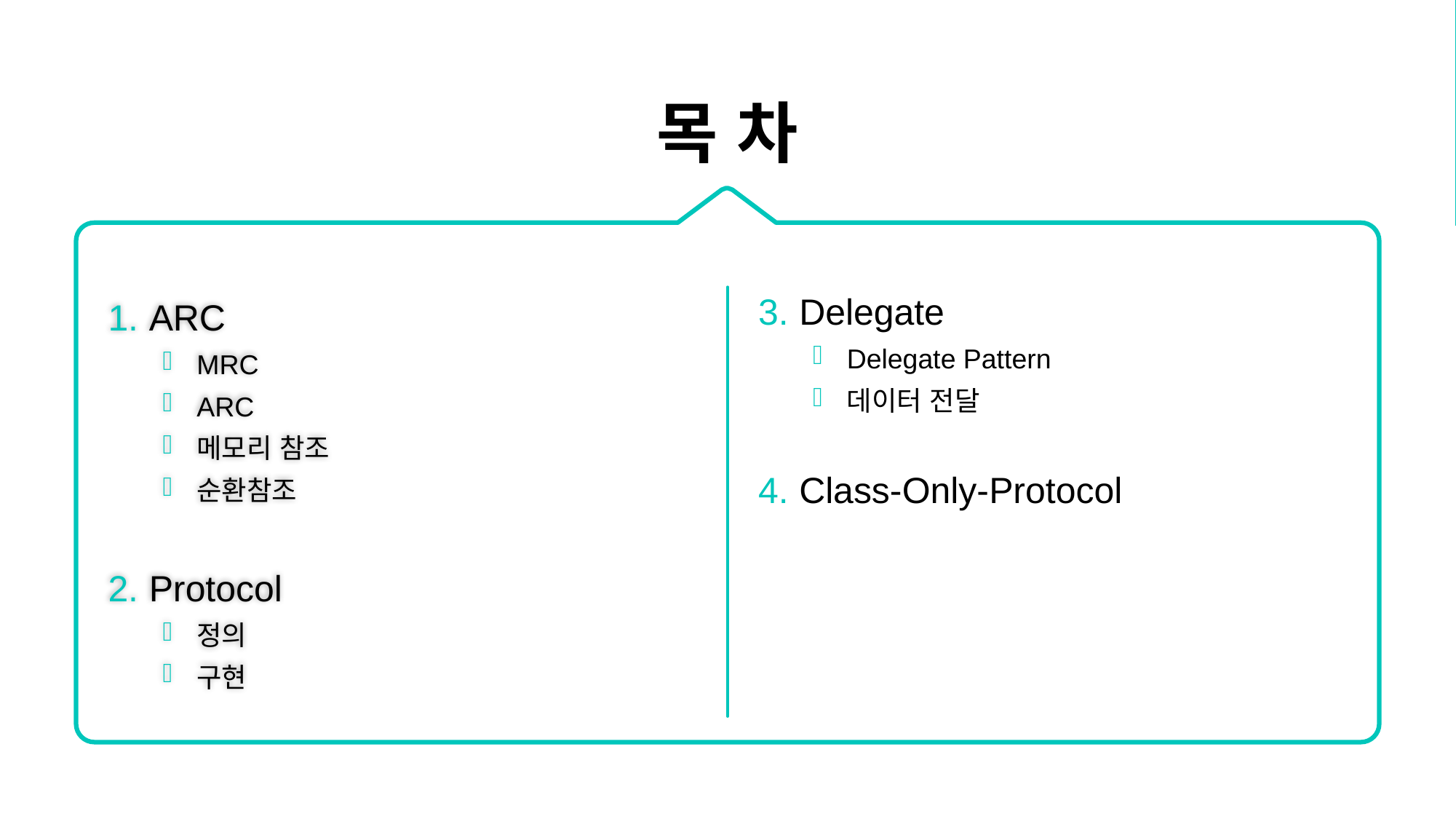

목 차

Delegate
Delegate Pattern
데이터 전달

Class-Only-Protocol

ARC
MRC
ARC
메모리 참조
순환참조

Protocol
정의
구현